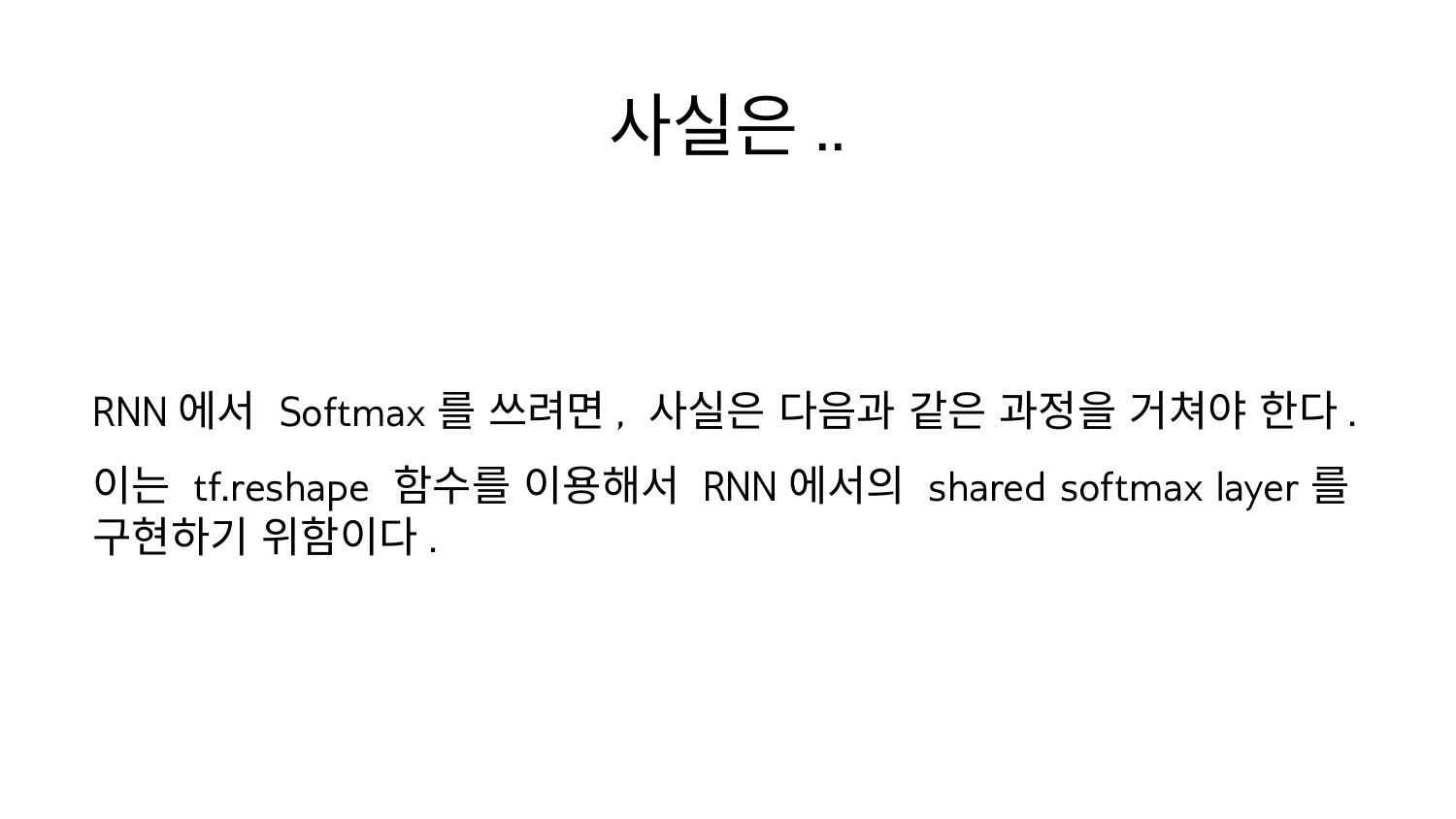

# 사실은..
RNN에서 Softmax를 쓰려면, 사실은 다음과 같은 과정을 거쳐야 한다.
이는 tf.reshape 함수를 이용해서 RNN에서의 shared softmax layer를 구현하기 위함이다.